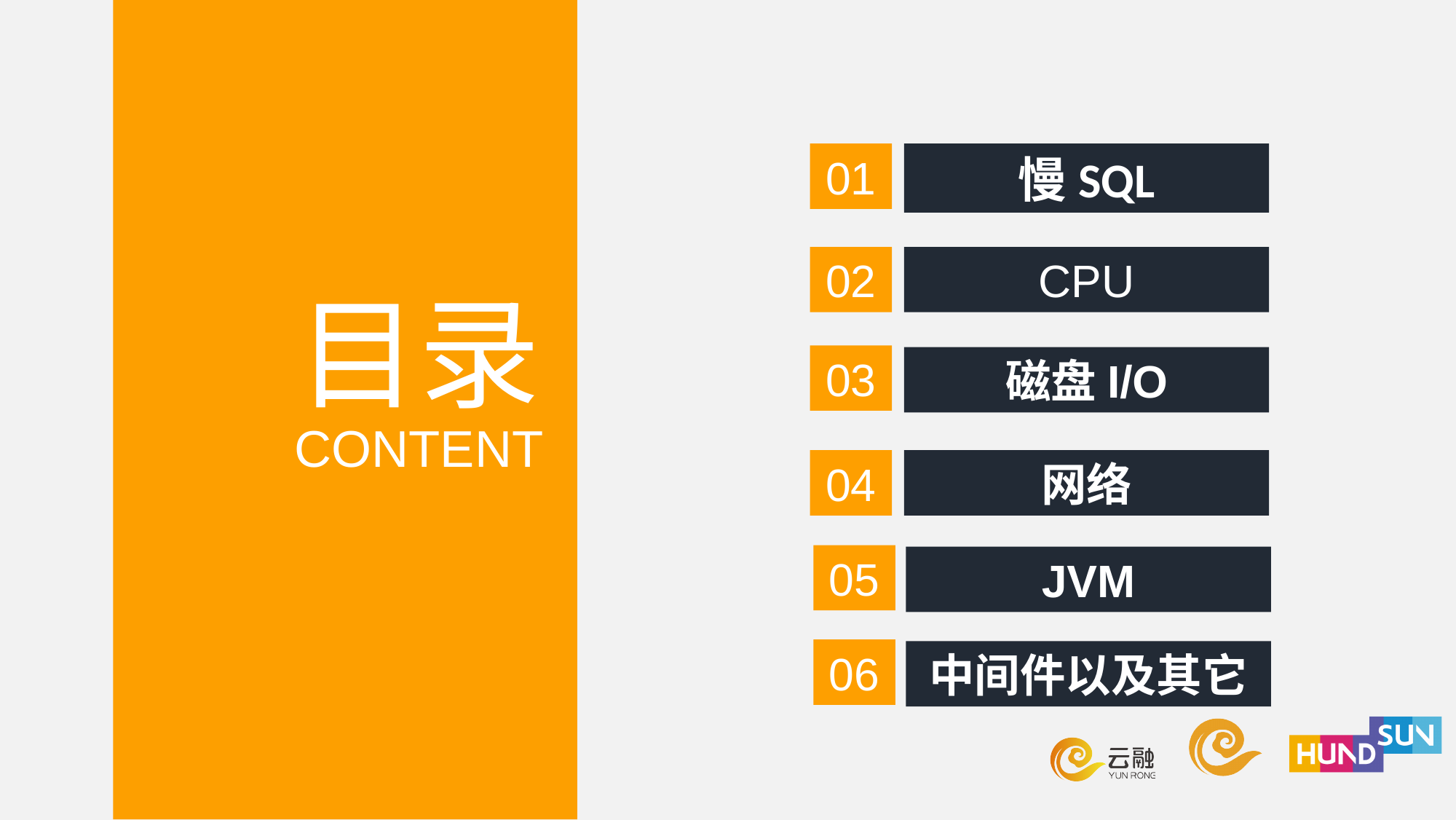

慢SQL
01
CPU
02
目录
CONTENT
03
磁盘I/O
网络
04
05
JVM
06
中间件以及其它